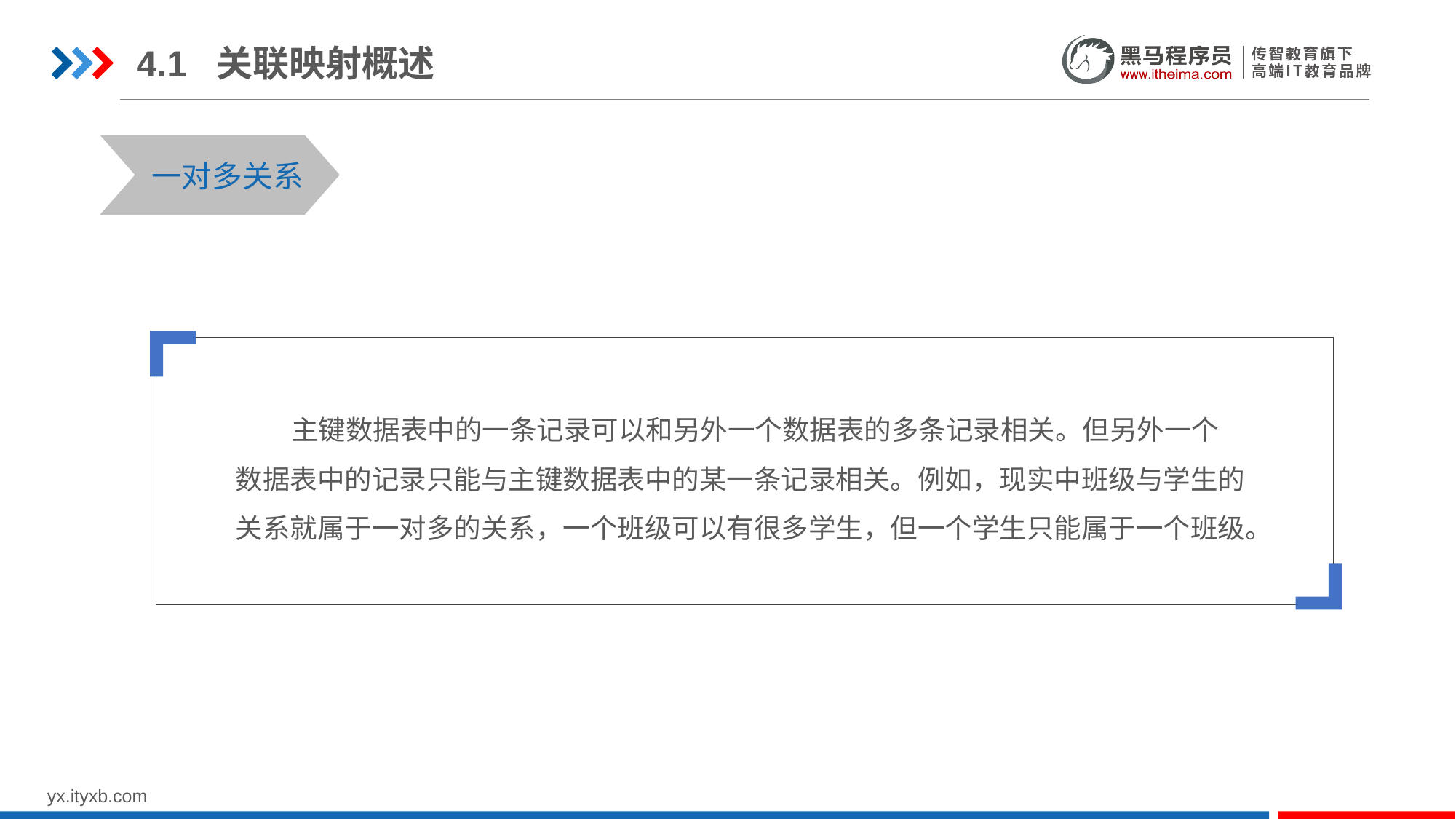

4.1  关联映射概述

STEP  01
STEP  03
一对多关系

        主键数据表中的一条记录可以和另外一个数据表的多条记录相关。但另外一个数据表中的记录只能与主键数据表中的某一条记录相关。例如，现实中班级与学生的关系就属于一对多的关系，一个班级可以有很多学生，但一个学生只能属于一个班级。